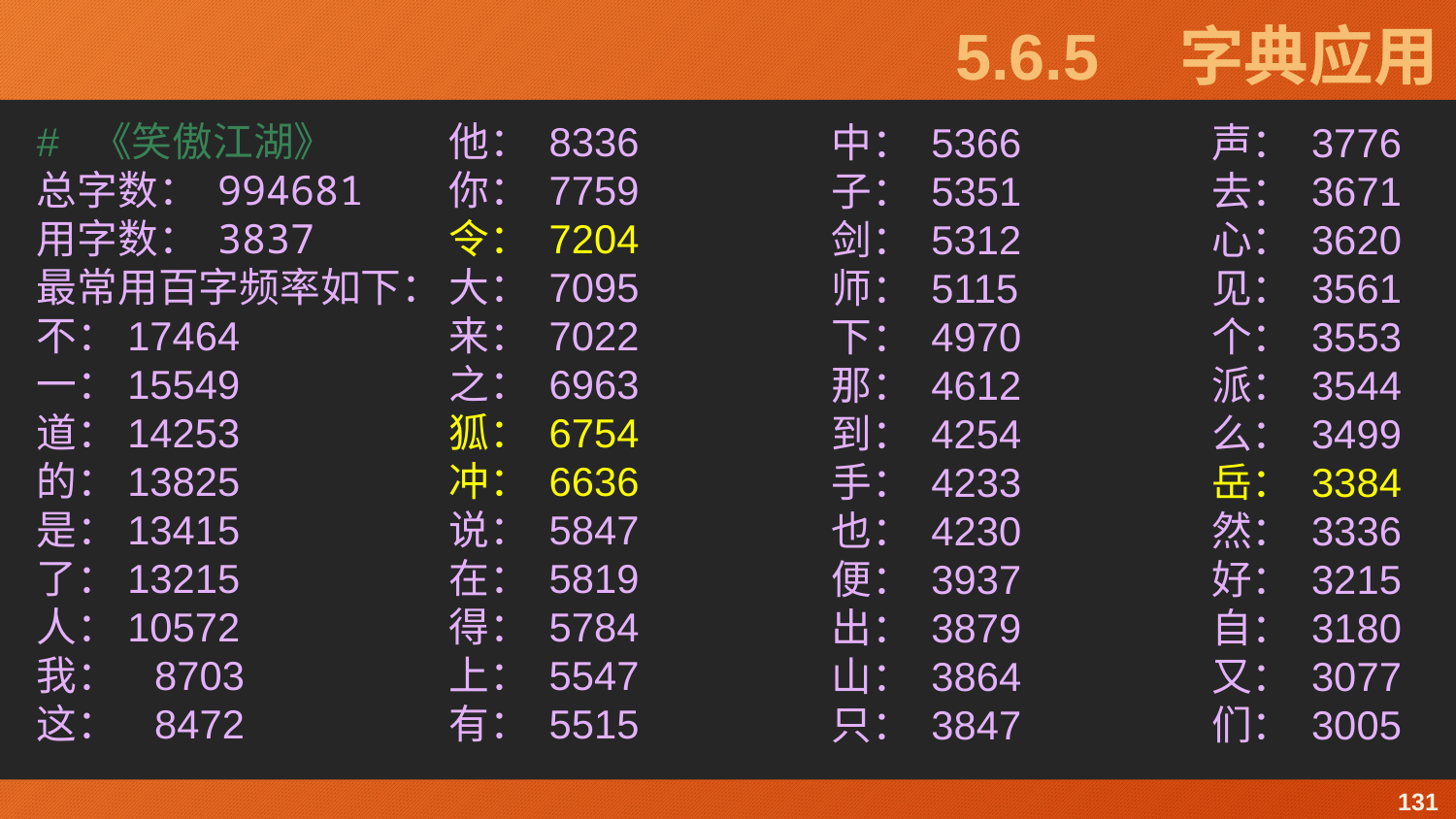

# 5.6.5　字典应用
#  《笑傲江湖》
总字数： 994681
用字数： 3837
最常用百字频率如下：
不：17464
一：15549
道：14253
的：13825
是：13415
了：13215
人：10572
我：   8703
这：   8472
他： 8336
你： 7759
令： 7204
大： 7095
来： 7022
之： 6963
狐： 6754
冲： 6636
说： 5847
在： 5819
得： 5784
上： 5547
有： 5515
中： 5366
子： 5351
剑： 5312
师： 5115
下： 4970
那： 4612
到： 4254
手： 4233
也： 4230
便： 3937
出： 3879
山： 3864
只： 3847
声： 3776
去： 3671
心： 3620
见： 3561
个： 3553
派： 3544
么： 3499
岳： 3384
然： 3336
好： 3215
自： 3180
又： 3077
们： 3005
131